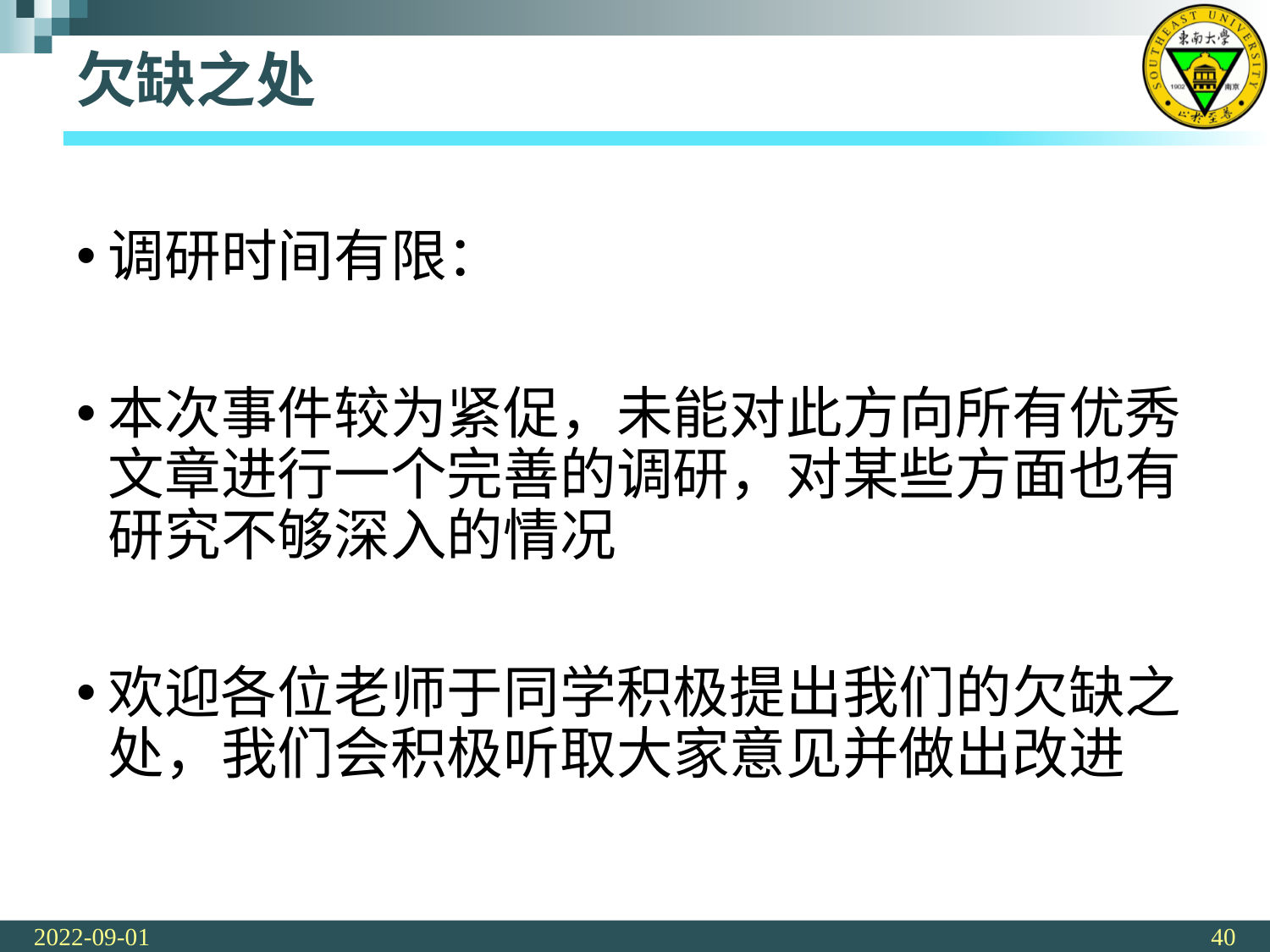

# 欠缺之处
调研时间有限：

本次事件较为紧促，未能对此方向所有优秀文章进行一个完善的调研，对某些方面也有研究不够深入的情况

欢迎各位老师于同学积极提出我们的欠缺之处，我们会积极听取大家意见并做出改进
2022-09-01
40